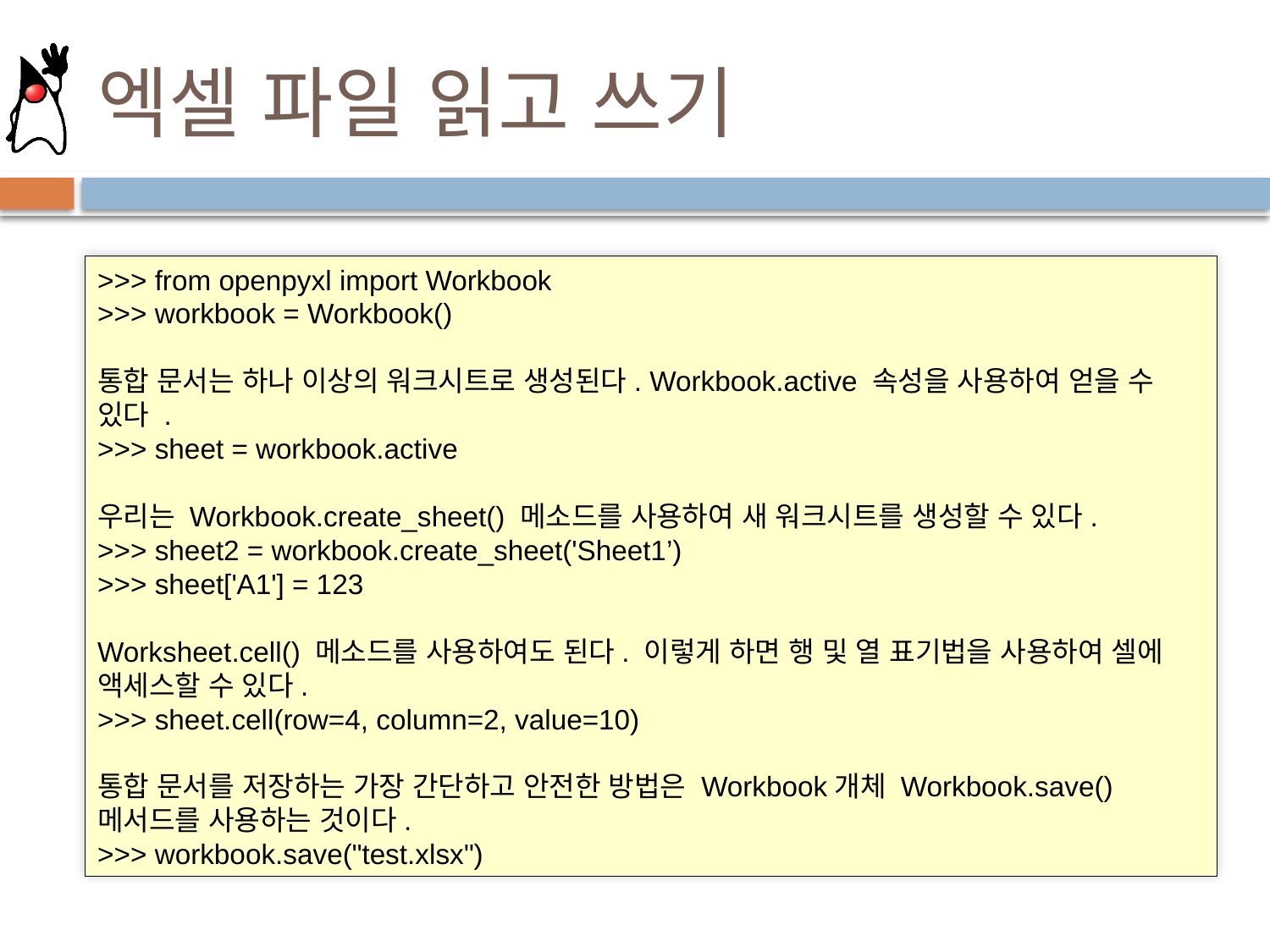

# 엑셀 파일 읽고 쓰기
>>> from openpyxl import Workbook
>>> workbook = Workbook()

통합 문서는 하나 이상의 워크시트로 생성된다. Workbook.active 속성을 사용하여 얻을 수 있다 .
>>> sheet = workbook.active

우리는 Workbook.create_sheet() 메소드를 사용하여 새 워크시트를 생성할 수 있다.
>>> sheet2 = workbook.create_sheet('Sheet1’)
>>> sheet['A1'] = 123

Worksheet.cell() 메소드를 사용하여도 된다. 이렇게 하면 행 및 열 표기법을 사용하여 셀에 액세스할 수 있다.
>>> sheet.cell(row=4, column=2, value=10)

통합 문서를 저장하는 가장 간단하고 안전한 방법은 Workbook개체 Workbook.save() 메서드를 사용하는 것이다.
>>> workbook.save("test.xlsx")